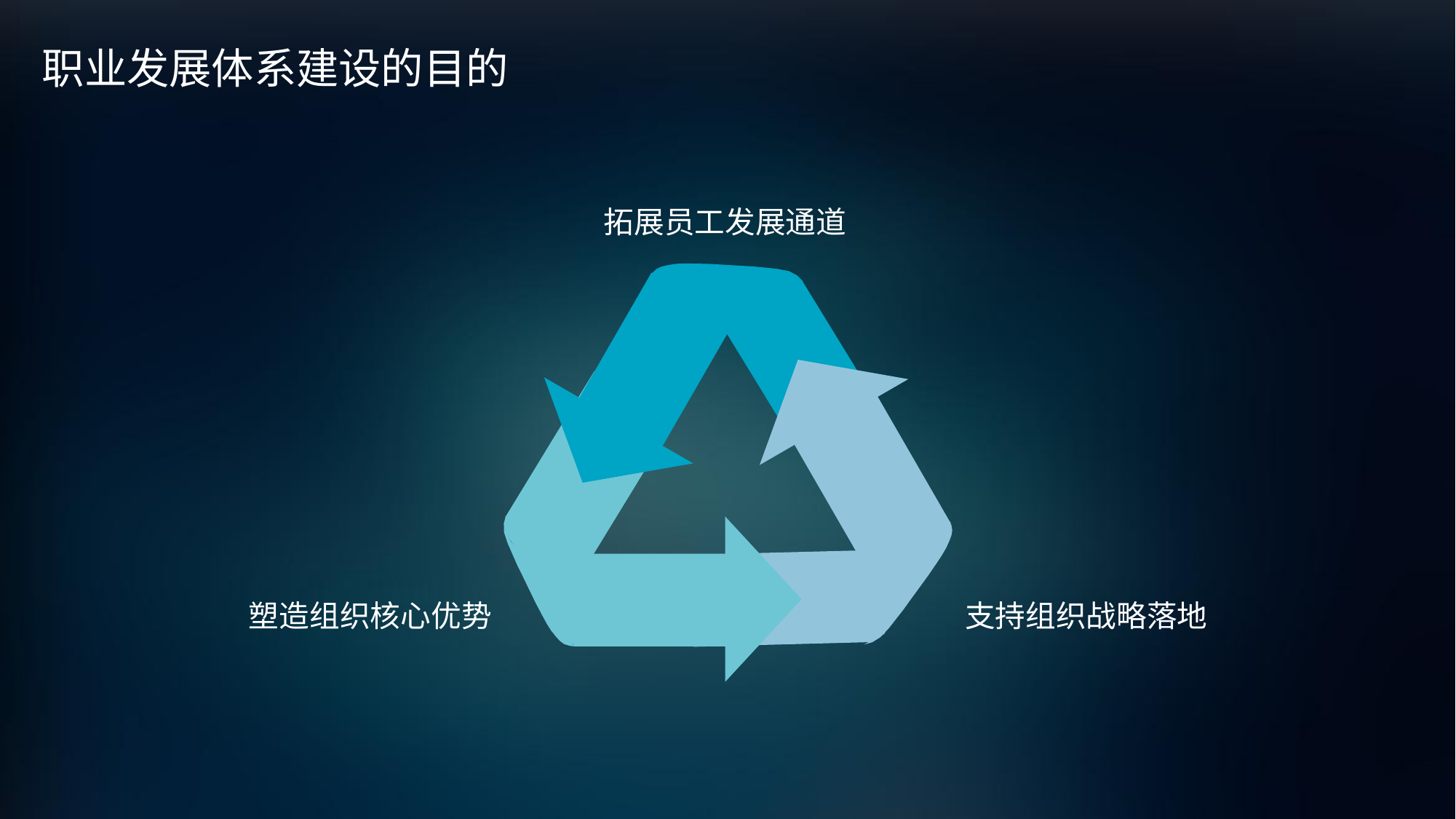

# 职业发展体系建设的目的
拓展员工发展通道

塑造组织核心优势
支持组织战略落地